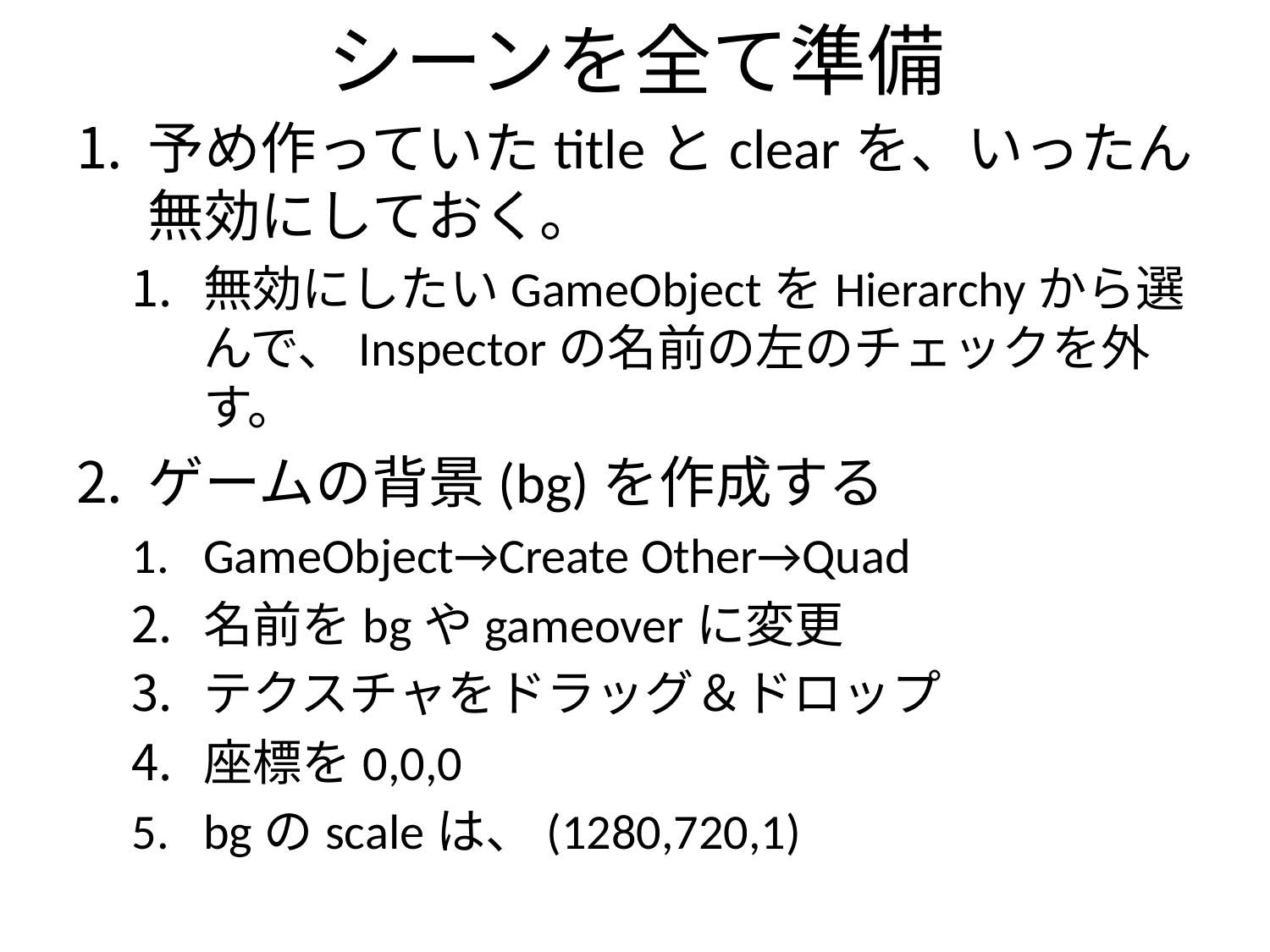

# シーンを全て準備
予め作っていたtitleとclearを、いったん無効にしておく。
無効にしたいGameObjectをHierarchyから選んで、Inspectorの名前の左のチェックを外す。
ゲームの背景(bg)を作成する
GameObject→Create Other→Quad
名前をbgやgameoverに変更
テクスチャをドラッグ＆ドロップ
座標を0,0,0
bgのscaleは、(1280,720,1)